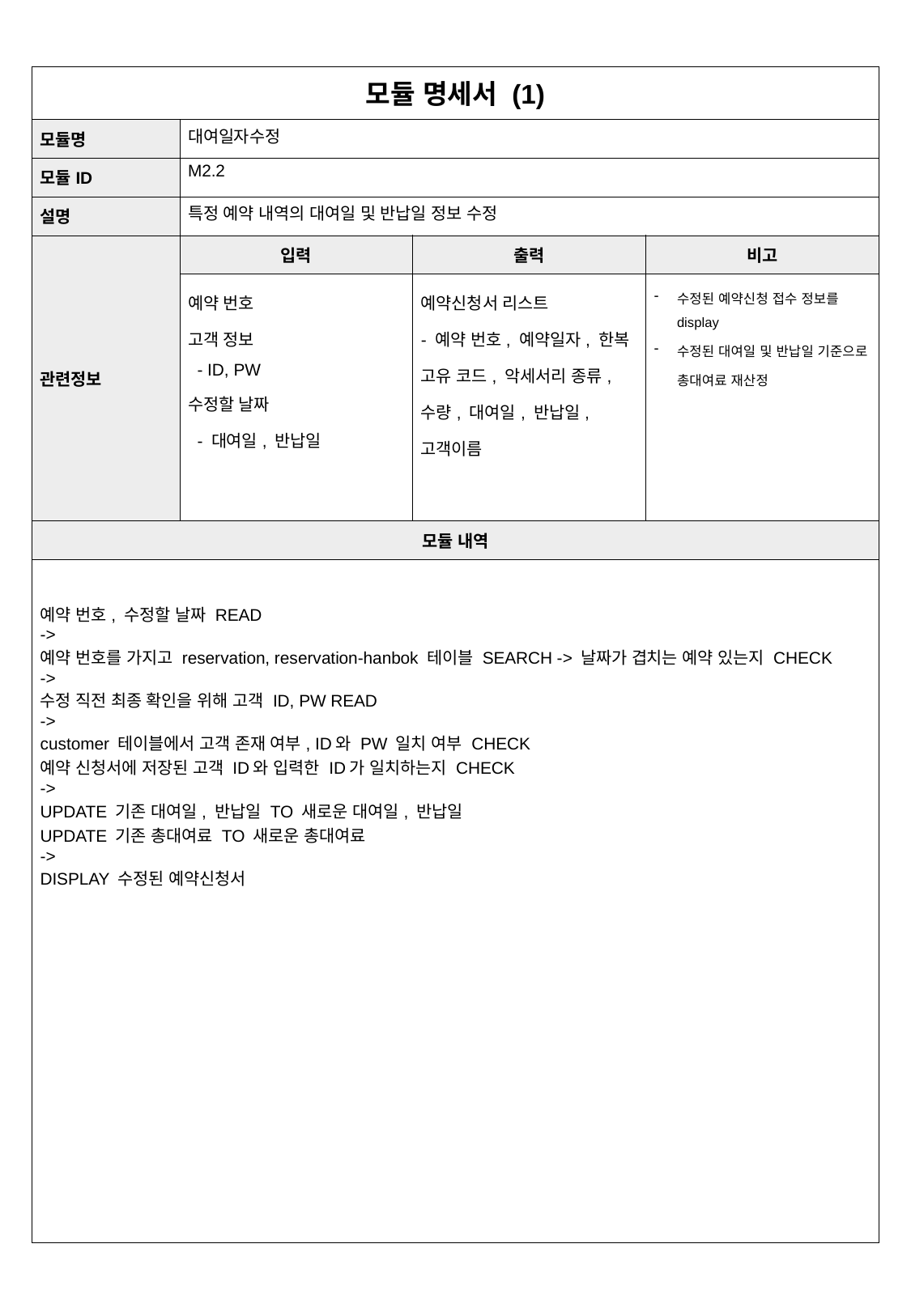

| 모듈 명세서 (1) | 주문신청서작성 |  |  |
| --- | --- | --- | --- |
| 모듈명 | 대여일자수정 |  |  |
| 모듈ID | M2.2 |  |  |
| 설명 | 특정 예약 내역의 대여일 및 반납일 정보 수정 |  |  |
| 관련정보 | 입력 | 출력 | 비고 |
|  | 예약 번호 고객 정보 - ID, PW 수정할 날짜 - 대여일, 반납일 | 예약신청서 리스트 - 예약 번호, 예약일자, 한복 고유 코드, 악세서리 종류, 수량, 대여일, 반납일, 고객이름 | 수정된 예약신청 접수 정보를 display 수정된 대여일 및 반납일 기준으로 총대여료 재산정 |
| 모듈 내역 |  |  |  |
| 예약 번호, 수정할 날짜 READ -> 예약 번호를 가지고 reservation, reservation-hanbok 테이블 SEARCH -> 날짜가 겹치는 예약 있는지 CHECK -> 수정 직전 최종 확인을 위해 고객 ID, PW READ -> customer 테이블에서 고객 존재 여부, ID와 PW 일치 여부 CHECK 예약 신청서에 저장된 고객 ID와 입력한 ID가 일치하는지 CHECK -> UPDATE 기존 대여일, 반납일 TO 새로운 대여일, 반납일 UPDATE 기존 총대여료 TO 새로운 총대여료 -> DISPLAY 수정된 예약신청서 |  |  |  |